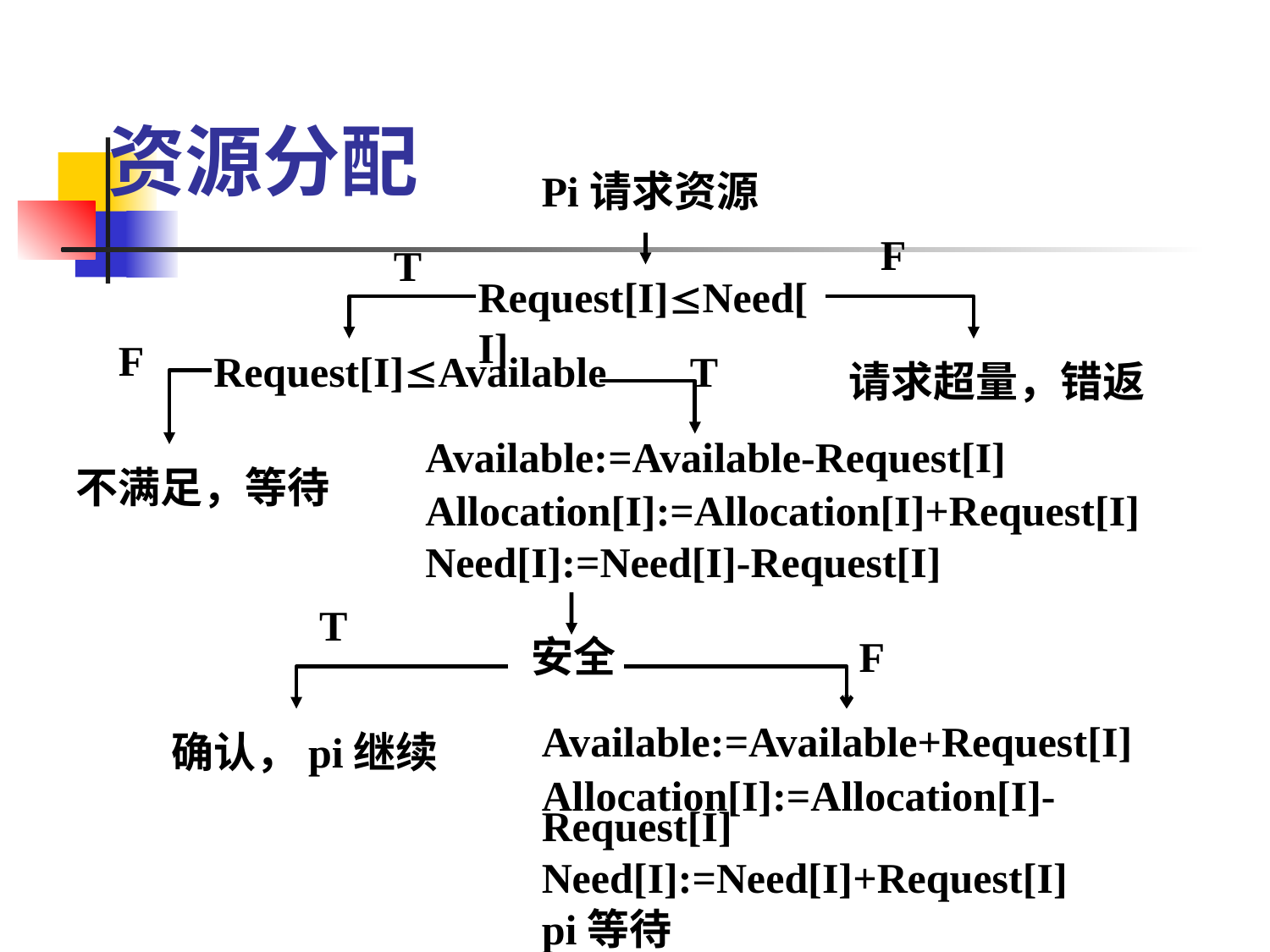

# 资源分配
Pi请求资源
F
T

Request[I]≤Need[I]

F
Request[I]≤Available
T
请求超量，错返

Available:=Available-Request[I]
Allocation[I]:=Allocation[I]+Request[I]
Need[I]:=Need[I]-Request[I]
不满足，等待
T

安全
F

Available:=Available+Request[I]
Allocation[I]:=Allocation[I]-Request[I]
Need[I]:=Need[I]+Request[I]
pi等待
确认，pi继续